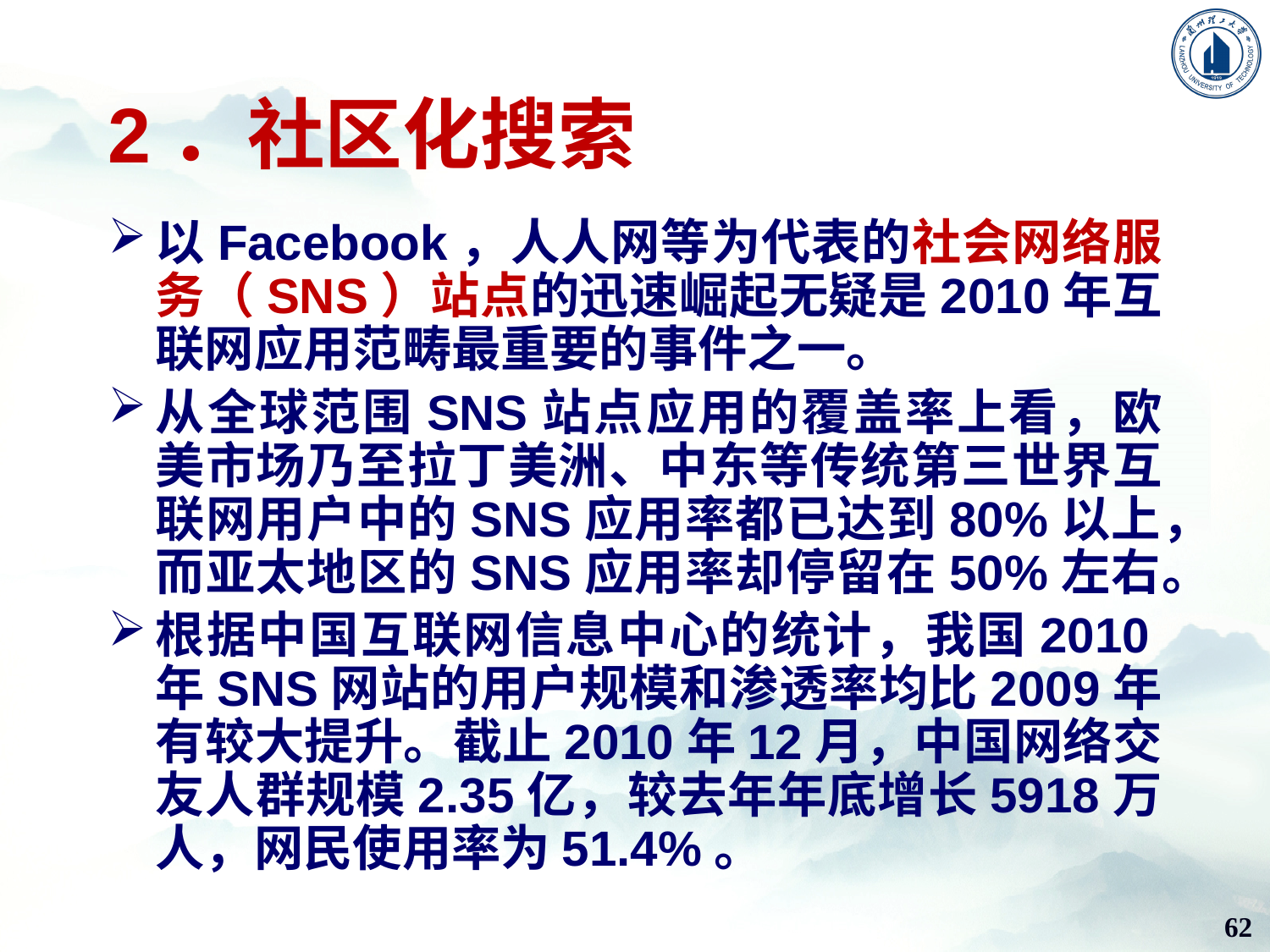

# 2．社区化搜索
以Facebook，人人网等为代表的社会网络服务（SNS）站点的迅速崛起无疑是2010年互联网应用范畴最重要的事件之一。
从全球范围SNS站点应用的覆盖率上看，欧美市场乃至拉丁美洲、中东等传统第三世界互联网用户中的SNS应用率都已达到80%以上，而亚太地区的SNS应用率却停留在50%左右。
根据中国互联网信息中心的统计，我国2010年SNS网站的用户规模和渗透率均比2009年有较大提升。截止2010年12月，中国网络交友人群规模2.35亿，较去年年底增长5918万人，网民使用率为51.4%。
62